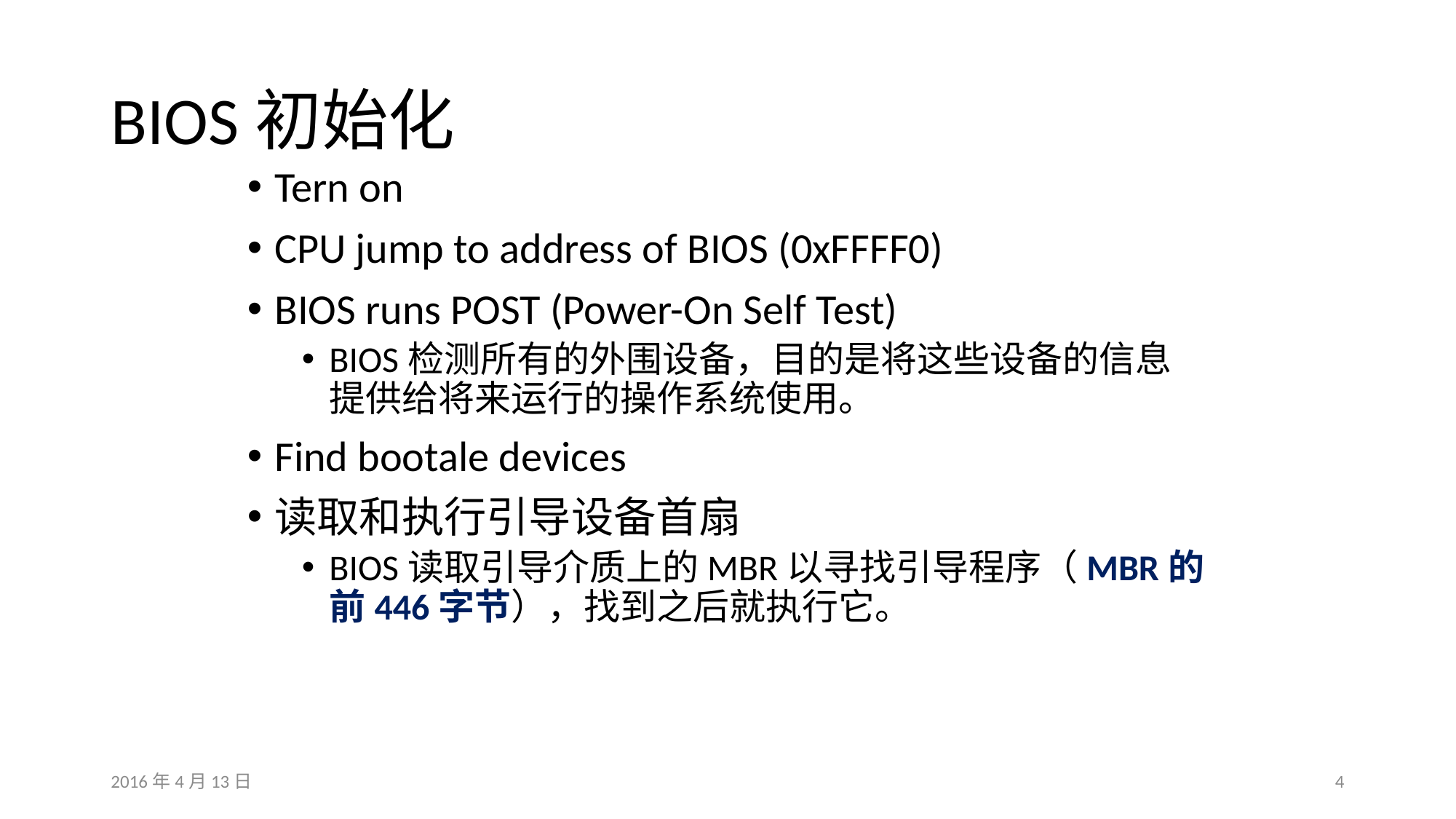

# BIOS初始化
Tern on
CPU jump to address of BIOS (0xFFFF0)
BIOS runs POST (Power-On Self Test)
BIOS检测所有的外围设备，目的是将这些设备的信息提供给将来运行的操作系统使用。
Find bootale devices
读取和执行引导设备首扇
BIOS读取引导介质上的MBR以寻找引导程序（MBR的前446字节），找到之后就执行它。
2016年4月13日
4